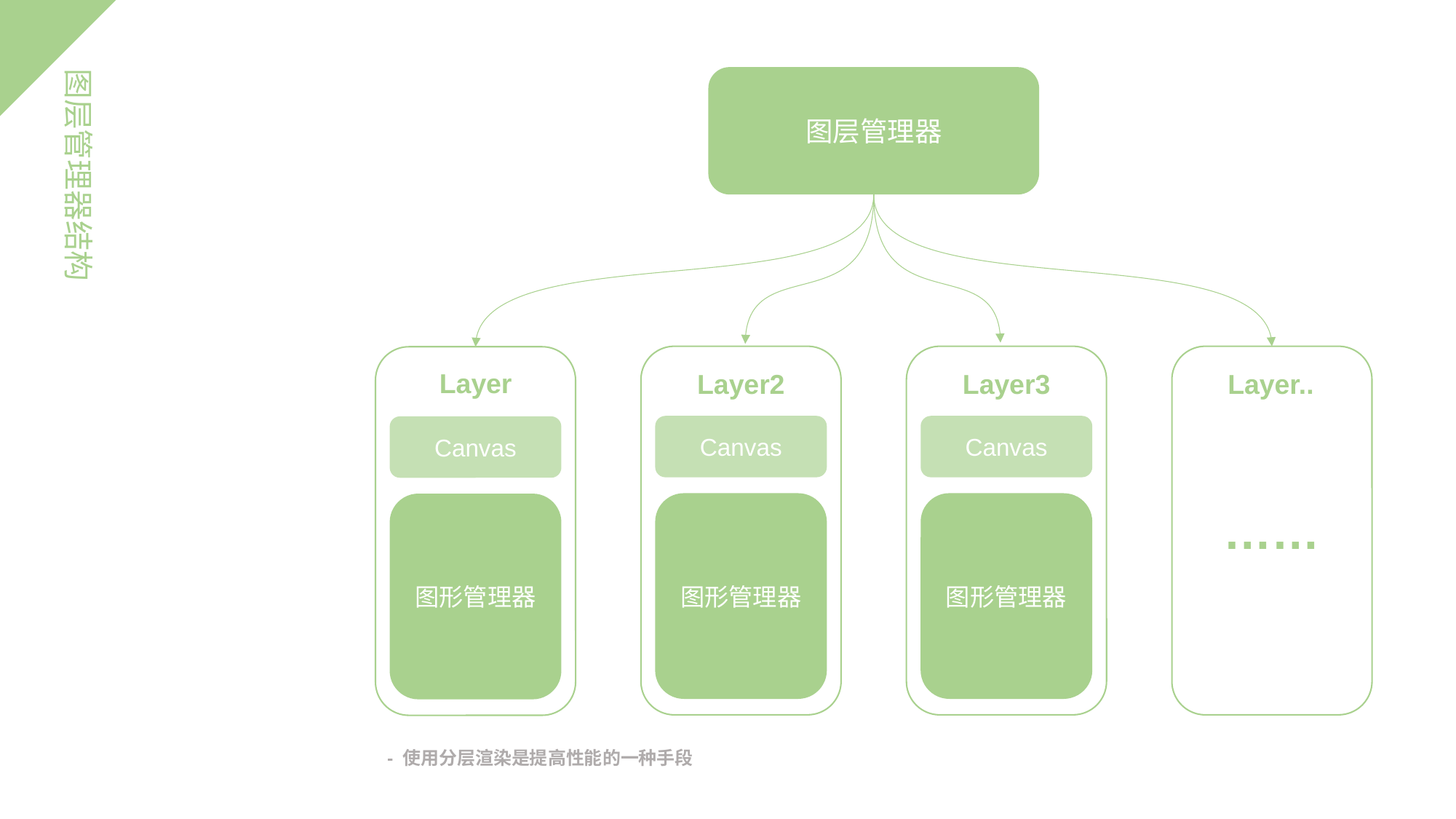

图层管理器结构
图层管理器

Layer2
Canvas
图形管理器

Layer3
Canvas
图形管理器

Layer
Canvas
图形管理器
Layer..
……
- 使用分层渲染是提高性能的一种手段